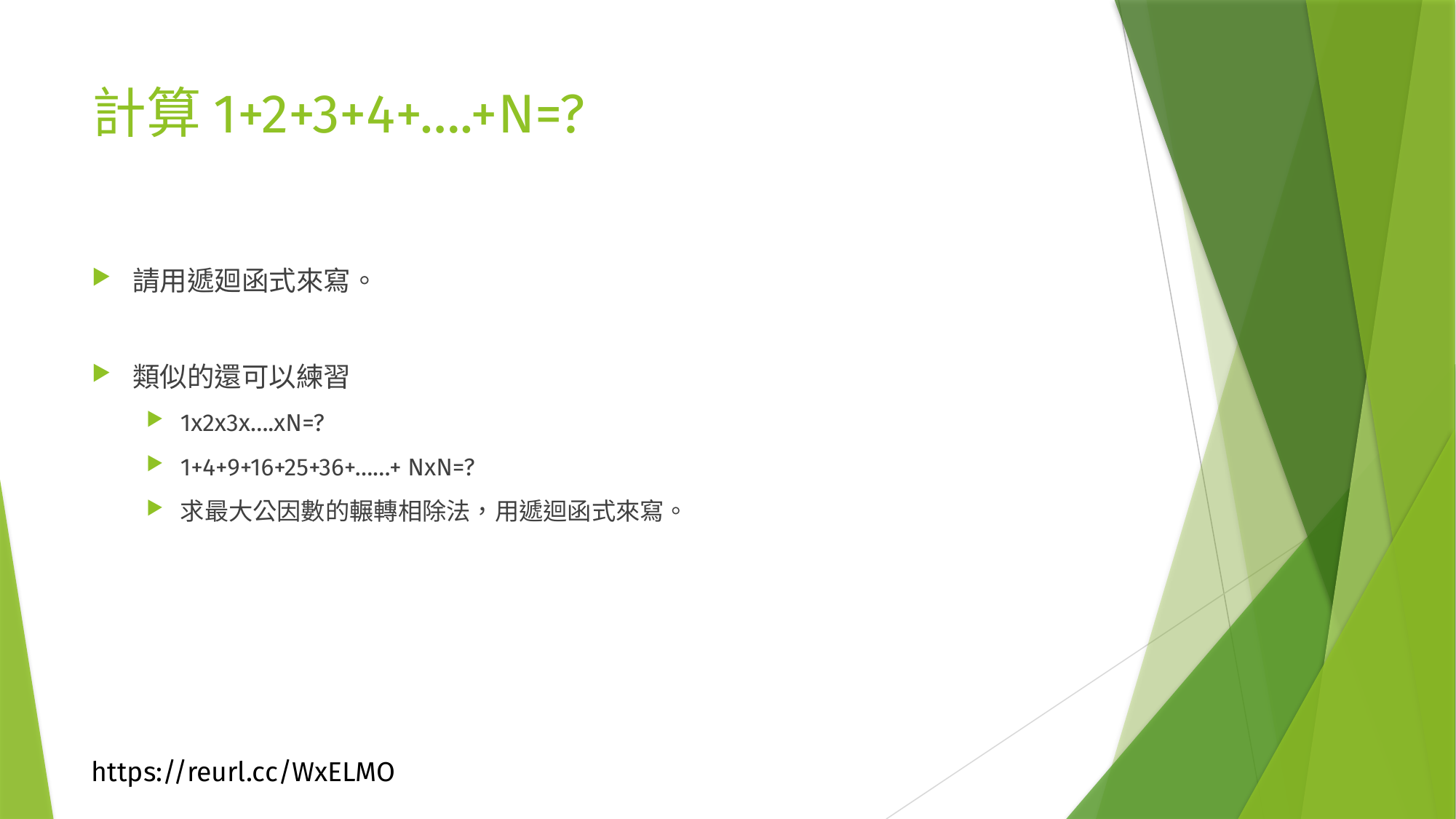

# 計算1+2+3+4+….+N=?
請用遞廻函式來寫。

類似的還可以練習
1x2x3x….xN=?
1+4+9+16+25+36+……+ NxN=?
求最大公因數的輾轉相除法，用遞迴函式來寫。